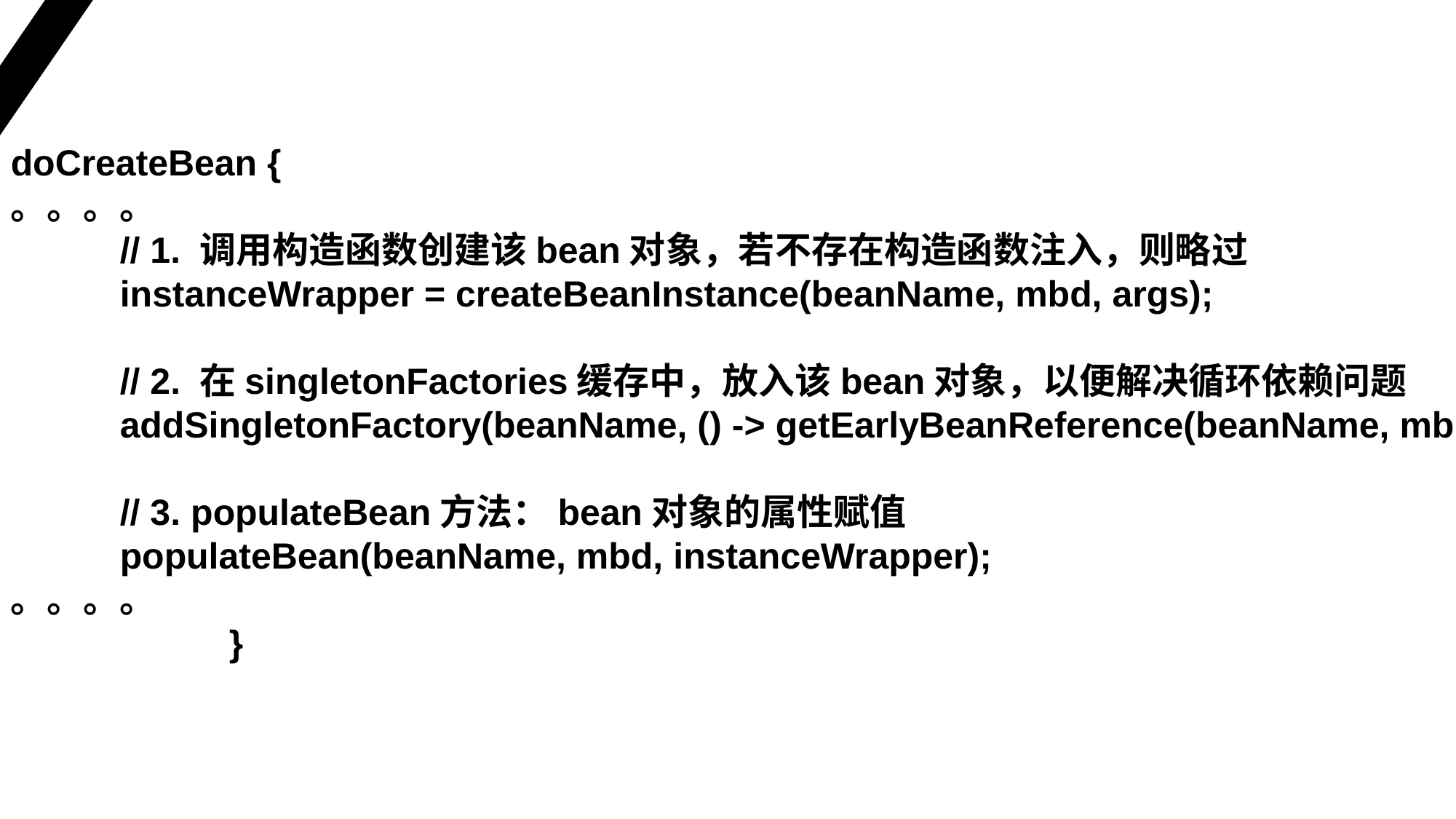

doCreateBean {
。。。。
	// 1. 调用构造函数创建该bean对象，若不存在构造函数注入，则略过
	instanceWrapper = createBeanInstance(beanName, mbd, args);

	// 2. 在singletonFactories缓存中，放入该bean对象，以便解决循环依赖问题
	addSingletonFactory(beanName, () -> getEarlyBeanReference(beanName, mbd, bean));

	// 3. populateBean方法：bean对象的属性赋值
	populateBean(beanName, mbd, instanceWrapper);
。。。。
		}